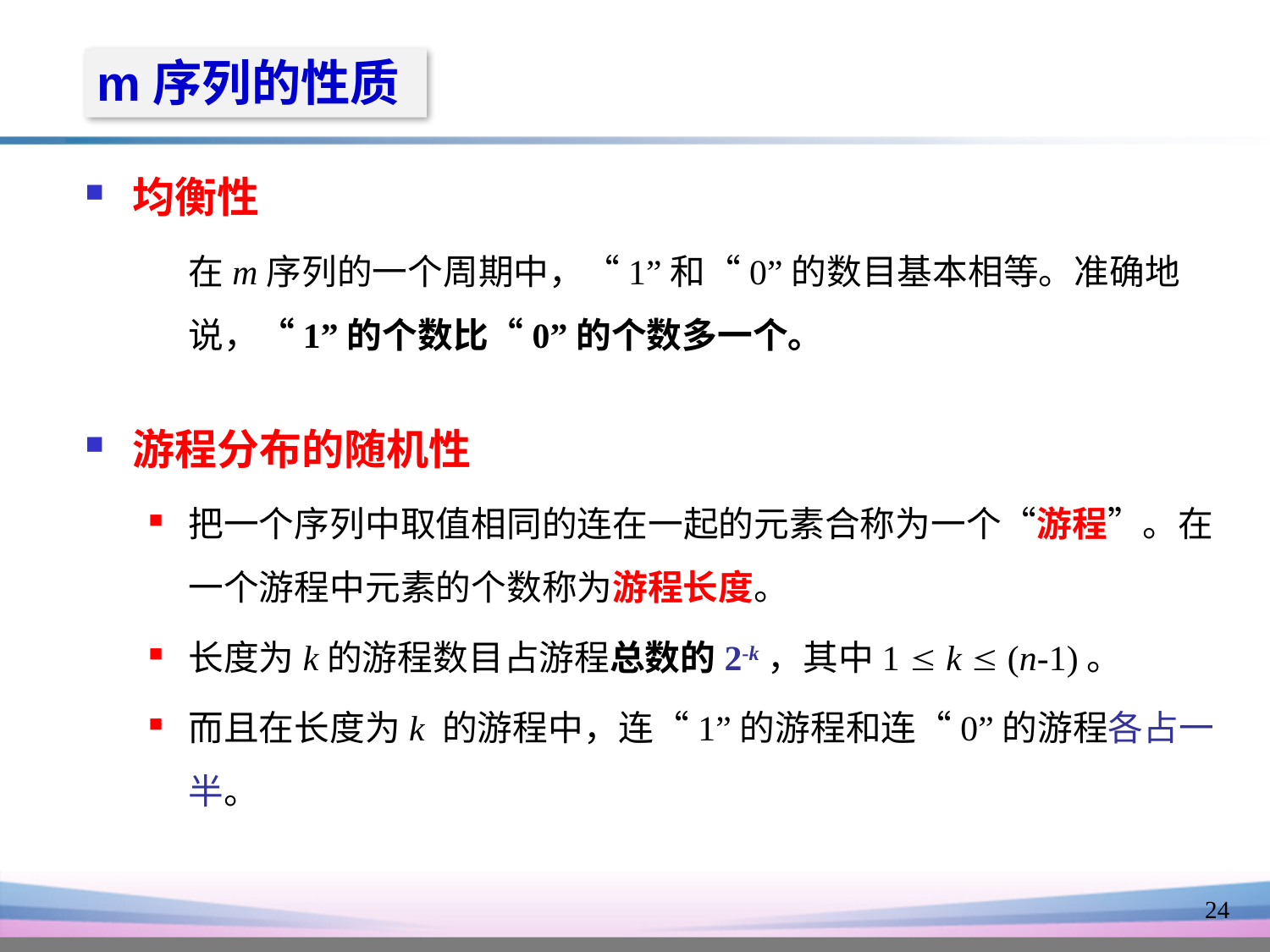

m序列的性质
均衡性
	在m序列的一个周期中，“1”和“0”的数目基本相等。准确地说，“1”的个数比“0”的个数多一个。

游程分布的随机性
把一个序列中取值相同的连在一起的元素合称为一个“游程”。在一个游程中元素的个数称为游程长度。
长度为k的游程数目占游程总数的2-k，其中1 ≤ k ≤ (n-1)。
而且在长度为k 的游程中，连“1”的游程和连“0”的游程各占一半。

24